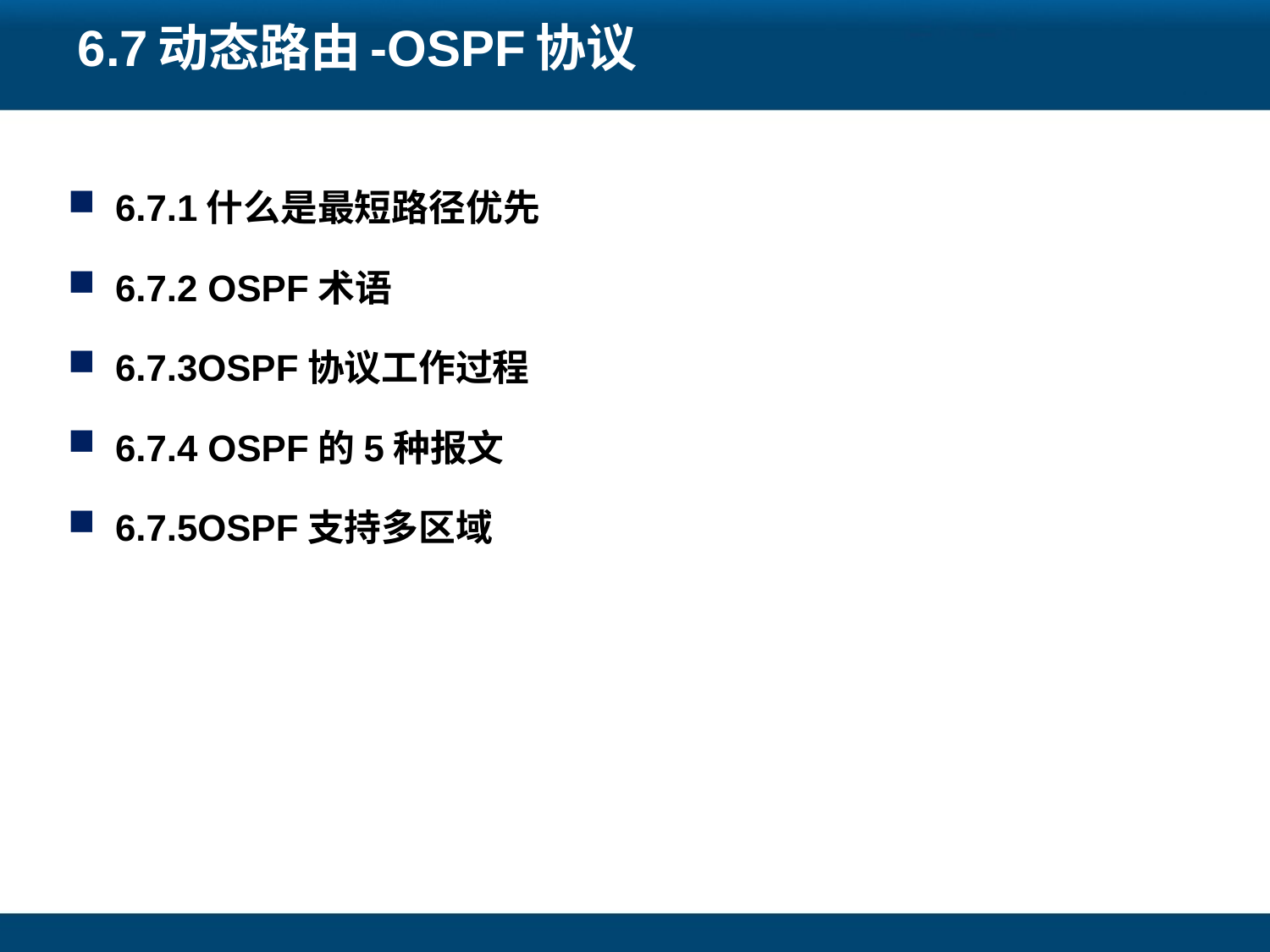

# 6.7动态路由-OSPF协议
6.7.1什么是最短路径优先
6.7.2 OSPF术语
6.7.3OSPF协议工作过程
6.7.4 OSPF的5种报文
6.7.5OSPF支持多区域